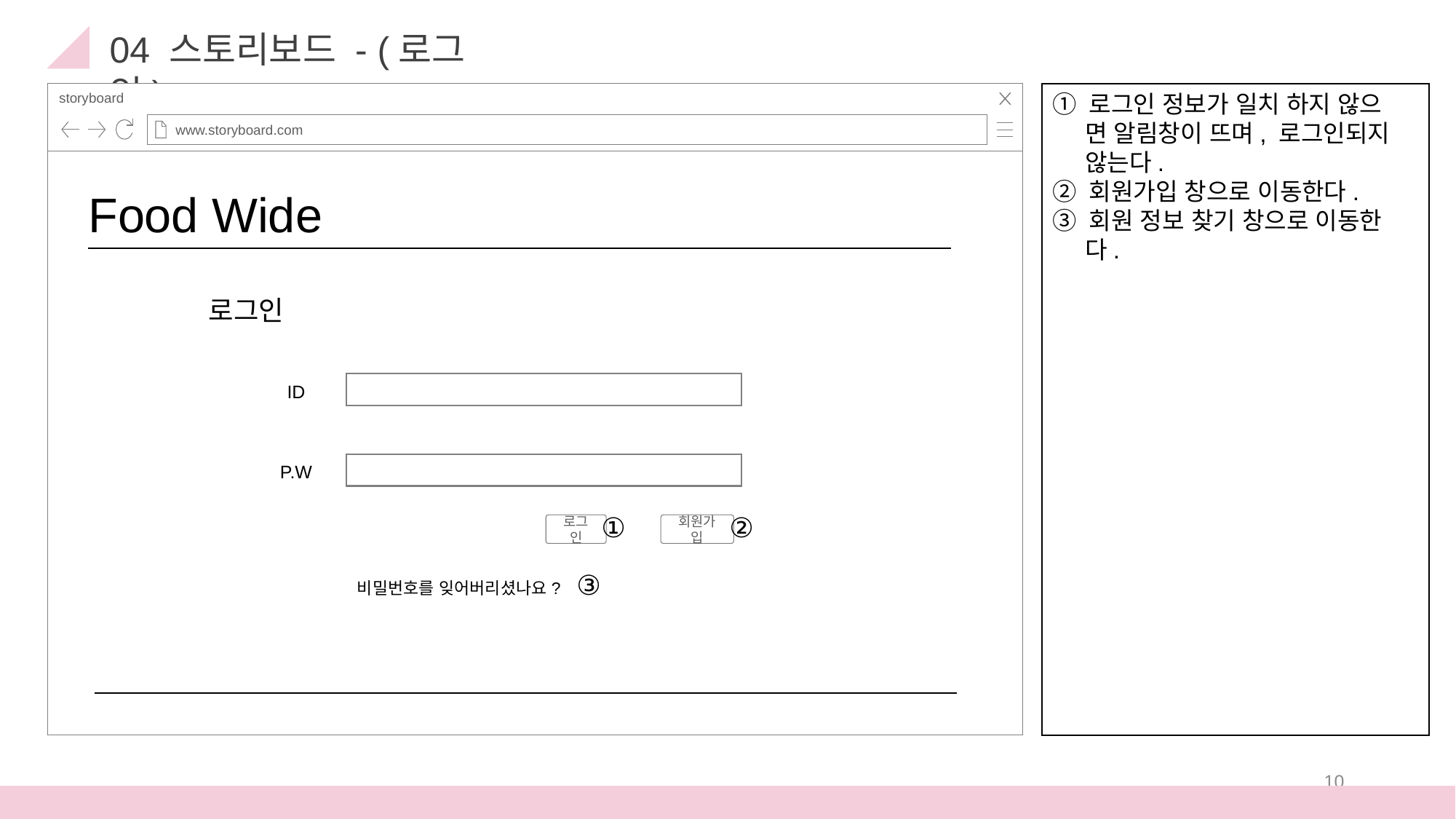

04 스토리보드 - (로그인)

storyboard

www.storyboard.com

① 로그인 정보가 일치 하지 않으
    면 알림창이 뜨며, 로그인되지
    않는다.
② 회원가입 창으로 이동한다.
③ 회원 정보 찾기 창으로 이동한
    다.
Food Wide
로그인

ID

P.W
①
②
로그인
회원가입
③
비밀번호를 잊어버리셨나요?
10